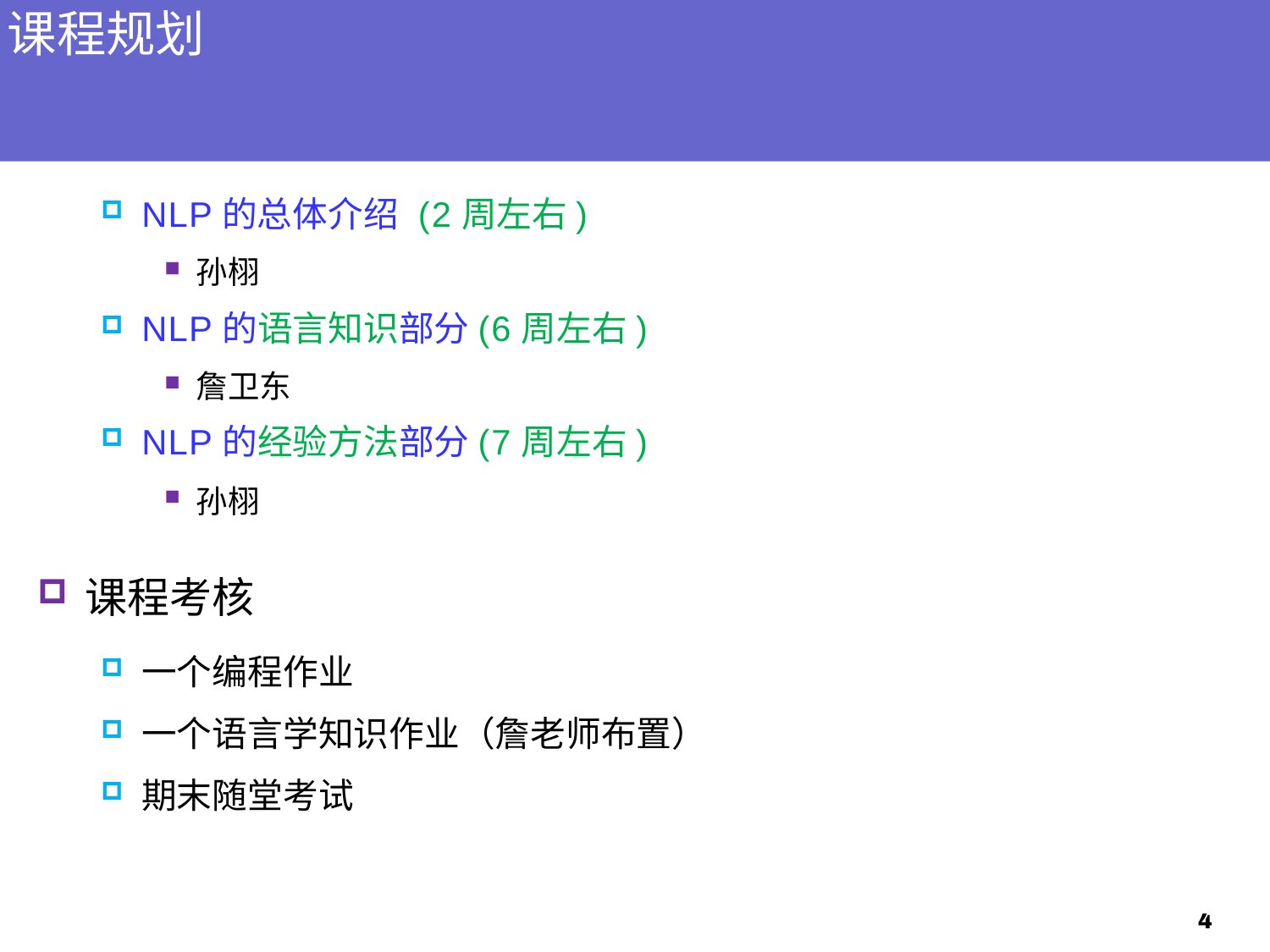

# 课程规划
课程内容安排
NLP的总体介绍 (2周左右)
孙栩
NLP的语言知识部分(6周左右)
詹卫东
NLP的经验方法部分(7周左右)
孙栩

课程考核
一个编程作业
一个语言学知识作业（詹老师布置）
期末随堂考试
4